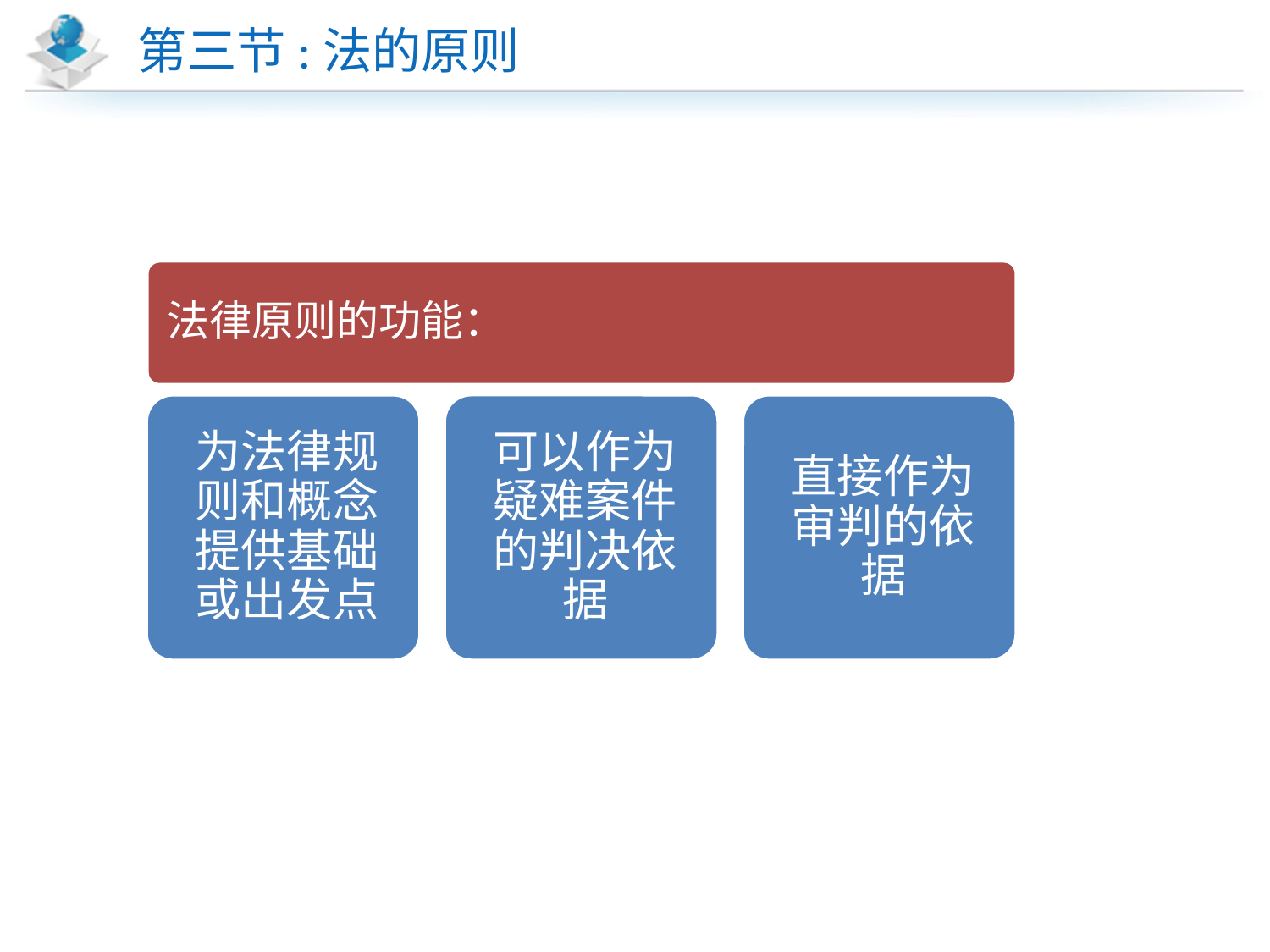

# 第三节:法的原则
法律原则的功能：
为法律规则和概念提供基础或出发点
可以作为疑难案件的判决依据
直接作为审判的依据